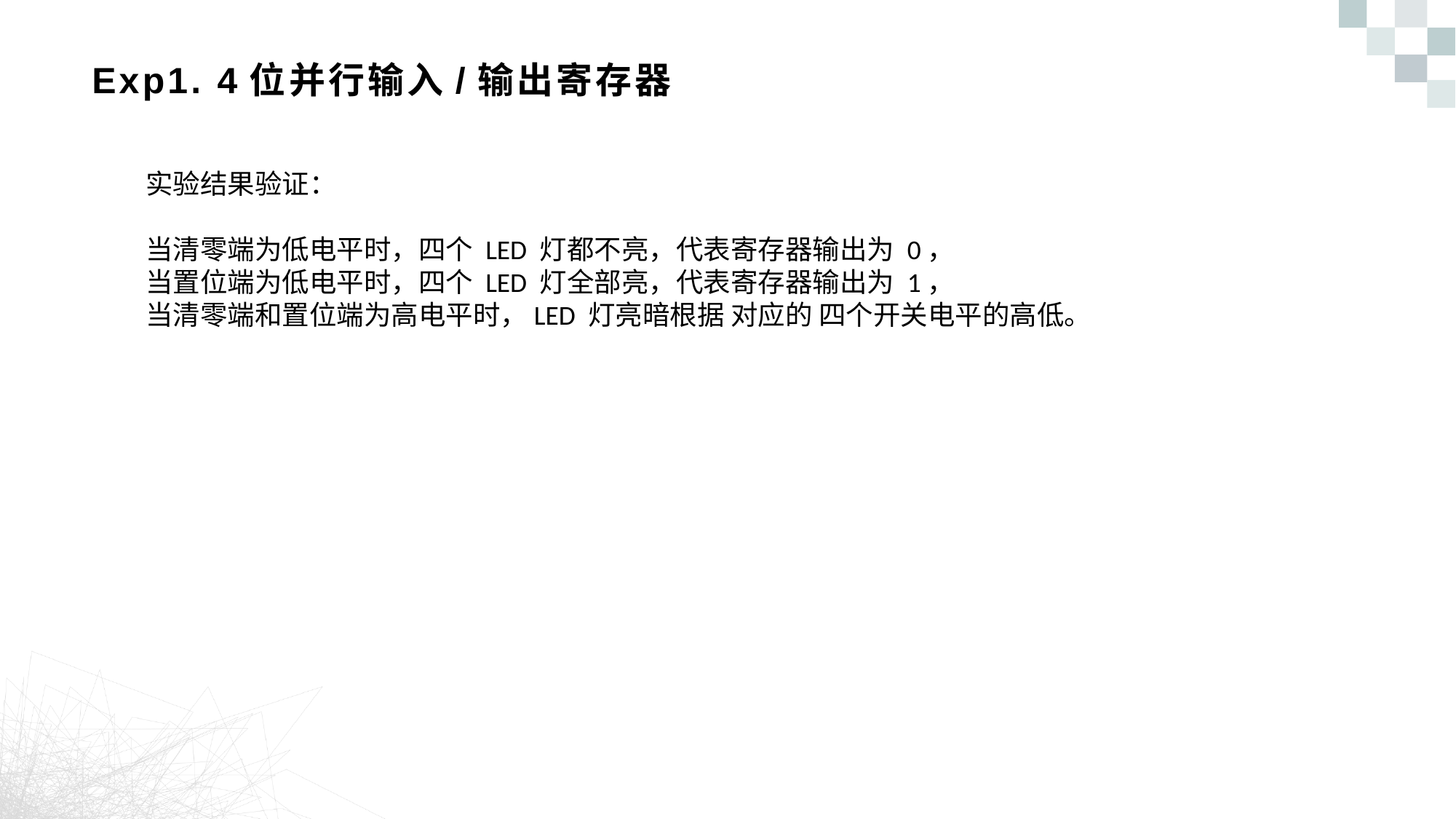

# Exp1. 4位并行输入/输出寄存器
实验结果验证：

当清零端为低电平时，四个 LED 灯都不亮，代表寄存器输出为 0，
当置位端为低电平时，四个 LED 灯全部亮，代表寄存器输出为 1，
当清零端和置位端为高电平时，LED 灯亮暗根据 对应的 四个开关电平的高低。